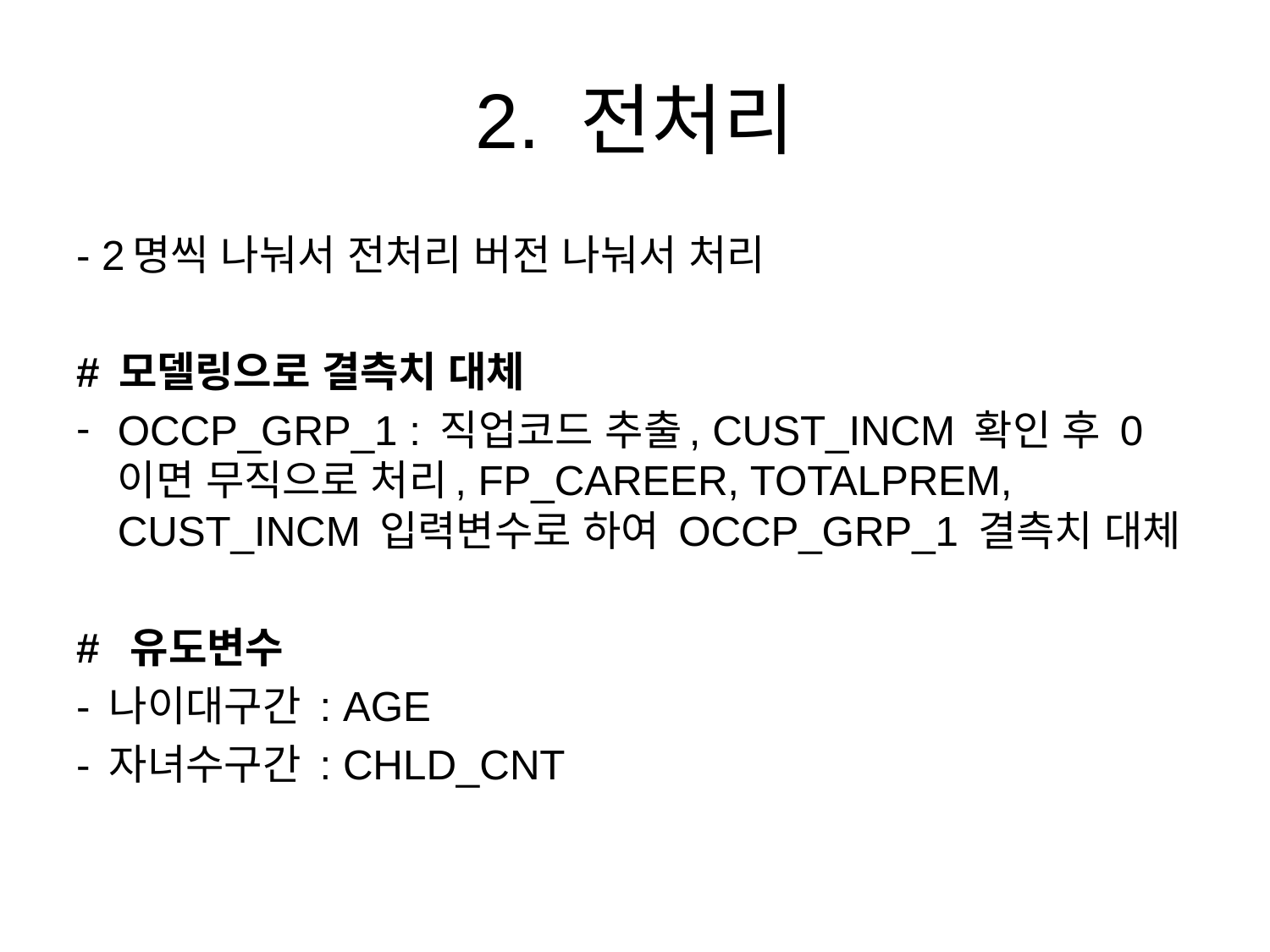

# 2. 전처리
- 2명씩 나눠서 전처리 버전 나눠서 처리

# 모델링으로 결측치 대체
OCCP_GRP_1 : 직업코드 추출, CUST_INCM 확인 후 0이면 무직으로 처리, FP_CAREER, TOTALPREM, CUST_INCM 입력변수로 하여 OCCP_GRP_1 결측치 대체

#  유도변수
- 나이대구간 : AGE
- 자녀수구간 : CHLD_CNT